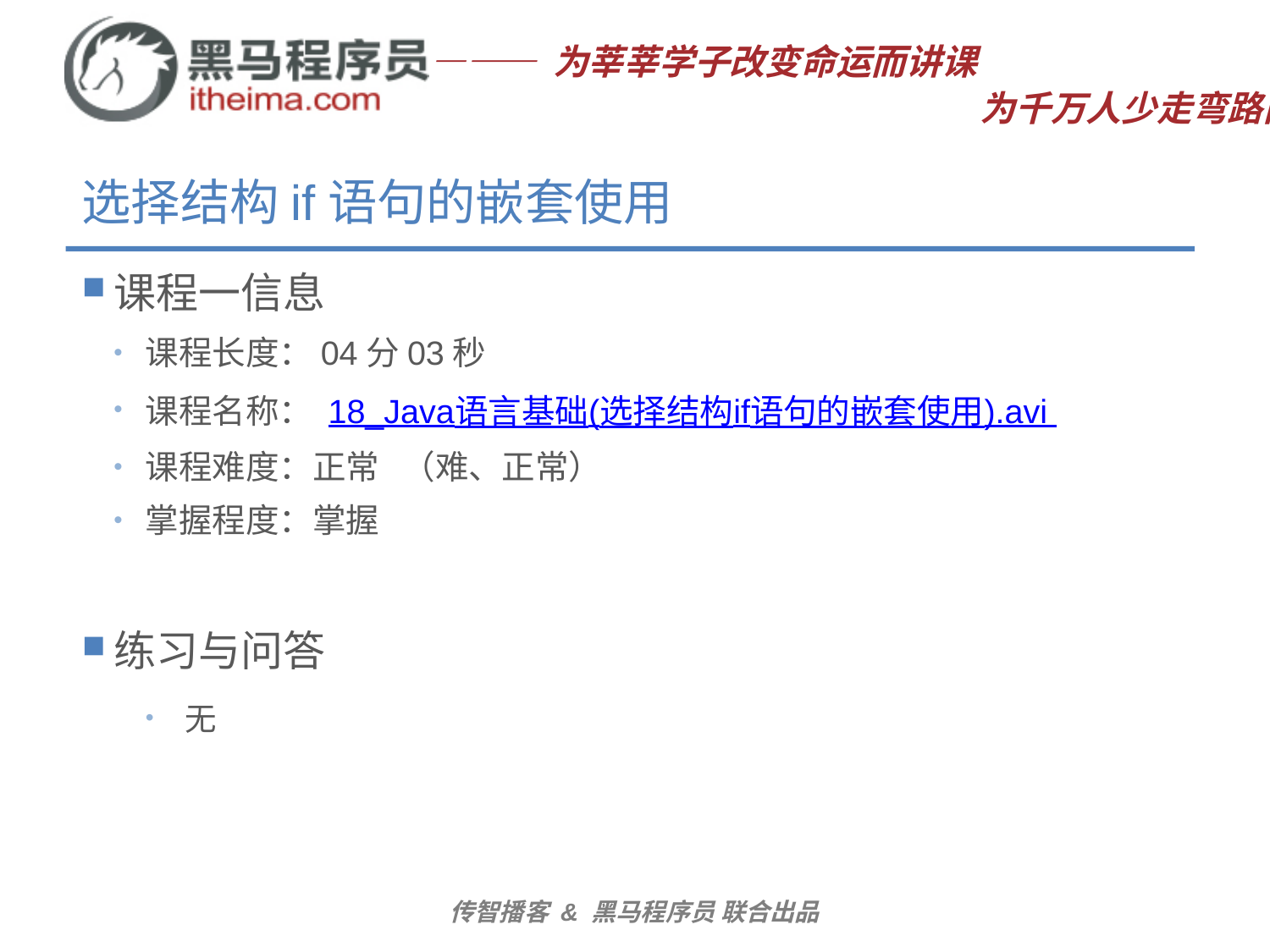

# 选择结构if语句的嵌套使用
课程一信息
课程长度：04分03秒
课程名称： 18_Java语言基础(选择结构if语句的嵌套使用).avi
课程难度：正常   （难、正常）
掌握程度：掌握

练习与问答
无